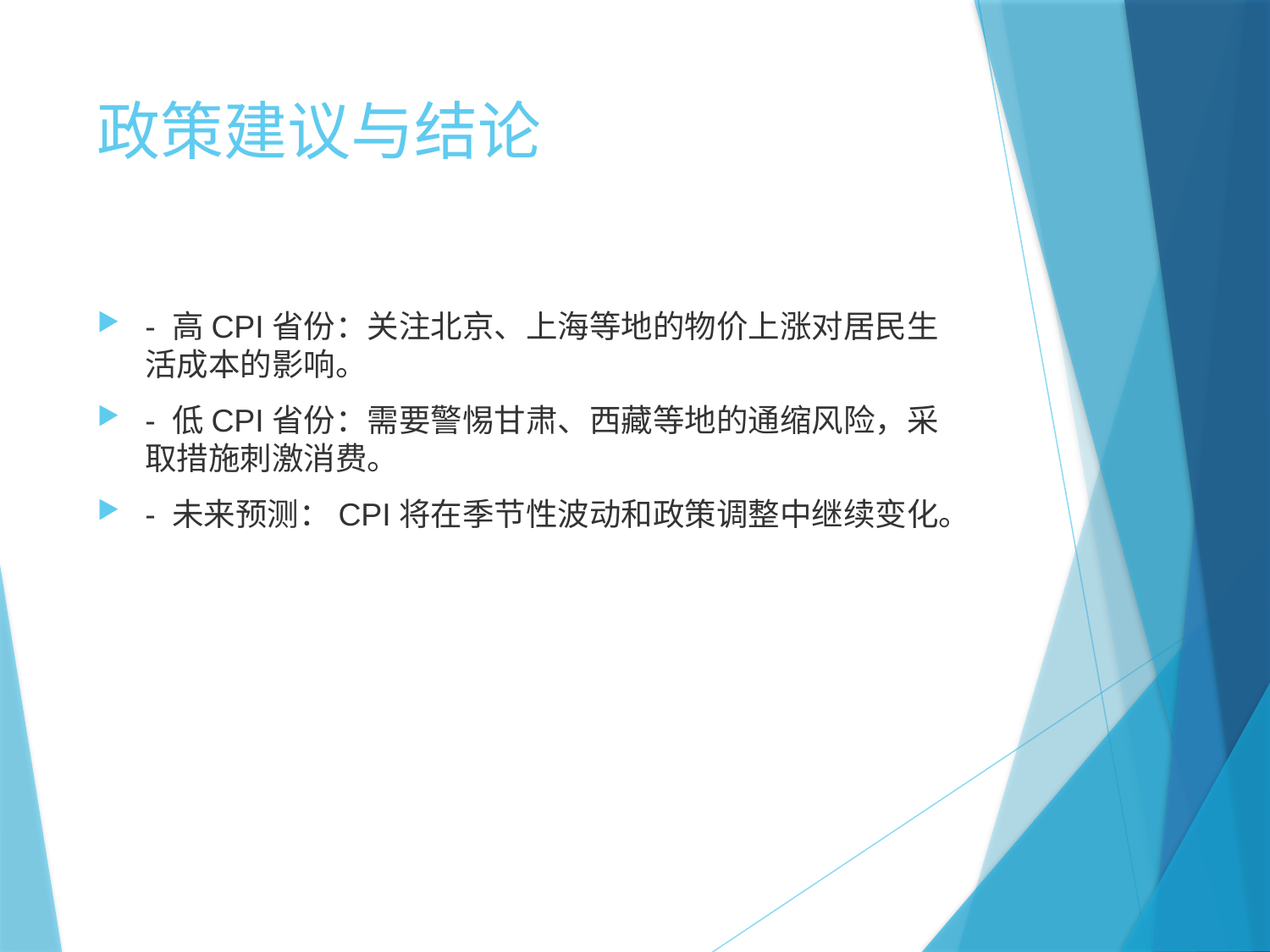

# 政策建议与结论
- 高CPI省份：关注北京、上海等地的物价上涨对居民生活成本的影响。
- 低CPI省份：需要警惕甘肃、西藏等地的通缩风险，采取措施刺激消费。
- 未来预测：CPI将在季节性波动和政策调整中继续变化。